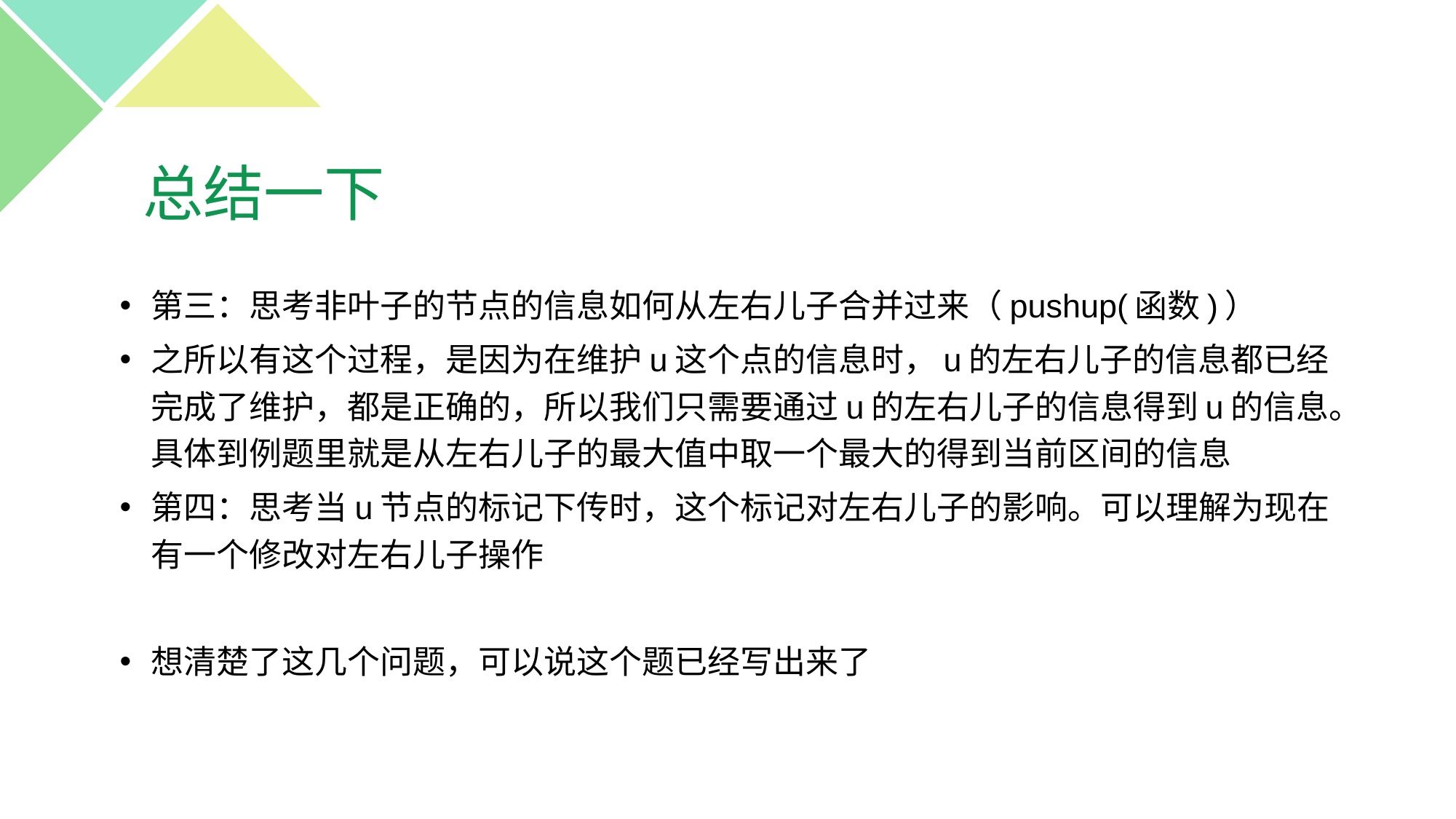

# 总结一下
第三：思考非叶子的节点的信息如何从左右儿子合并过来（pushup(函数)）
之所以有这个过程，是因为在维护u这个点的信息时，u的左右儿子的信息都已经完成了维护，都是正确的，所以我们只需要通过u的左右儿子的信息得到u的信息。具体到例题里就是从左右儿子的最大值中取一个最大的得到当前区间的信息
第四：思考当u节点的标记下传时，这个标记对左右儿子的影响。可以理解为现在有一个修改对左右儿子操作

想清楚了这几个问题，可以说这个题已经写出来了